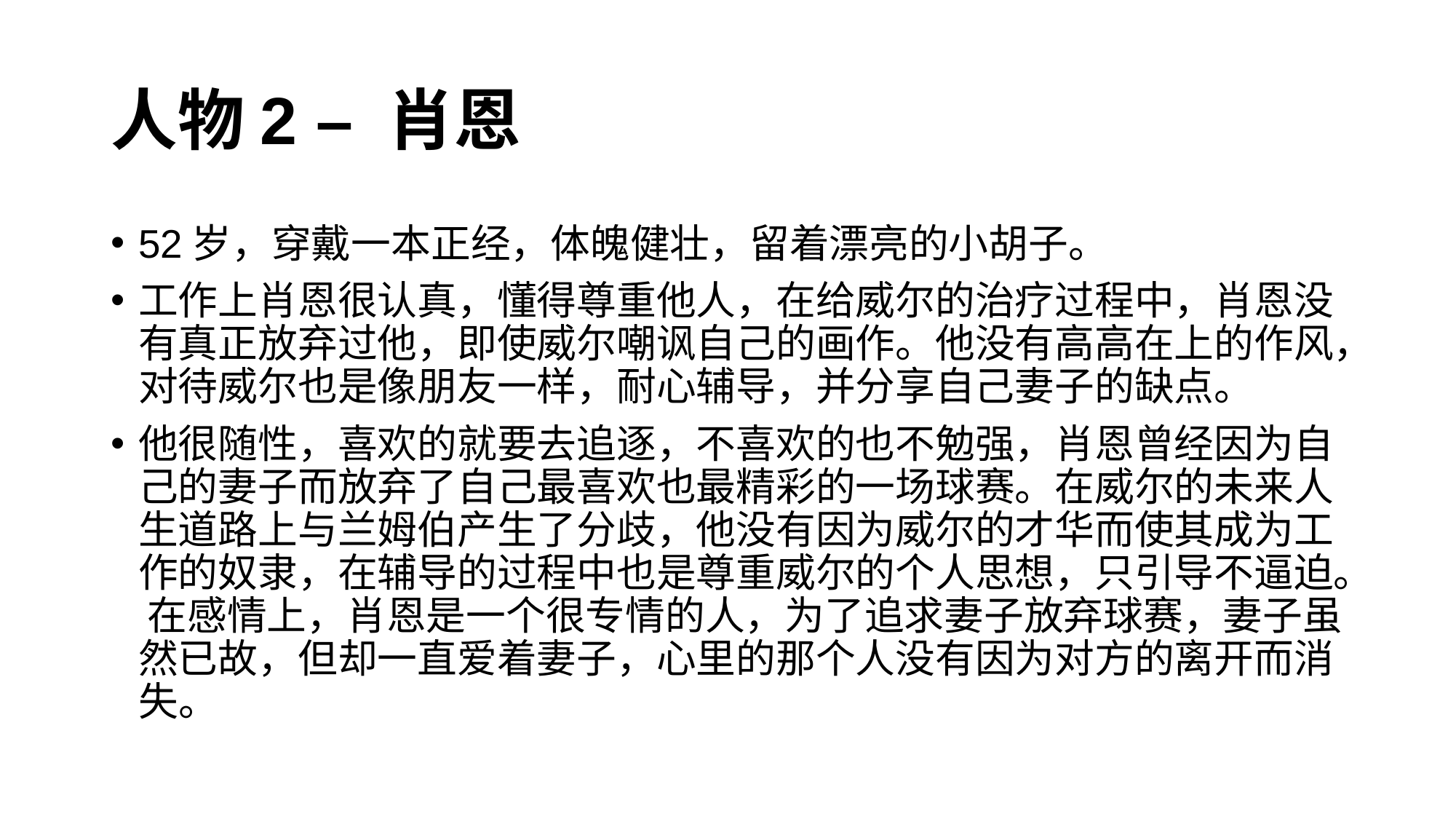

# 人物2 – 肖恩
52岁，穿戴一本正经，体魄健壮，留着漂亮的小胡子。
工作上肖恩很认真，懂得尊重他人，在给威尔的治疗过程中，肖恩没有真正放弃过他，即使威尔嘲讽自己的画作。他没有高高在上的作风，对待威尔也是像朋友一样，耐心辅导，并分享自己妻子的缺点。
他很随性，喜欢的就要去追逐，不喜欢的也不勉强，肖恩曾经因为自己的妻子而放弃了自己最喜欢也最精彩的一场球赛。在威尔的未来人生道路上与兰姆伯产生了分歧，他没有因为威尔的才华而使其成为工作的奴隶，在辅导的过程中也是尊重威尔的个人思想，只引导不逼迫。 在感情上，肖恩是一个很专情的人，为了追求妻子放弃球赛，妻子虽然已故，但却一直爱着妻子，心里的那个人没有因为对方的离开而消失。